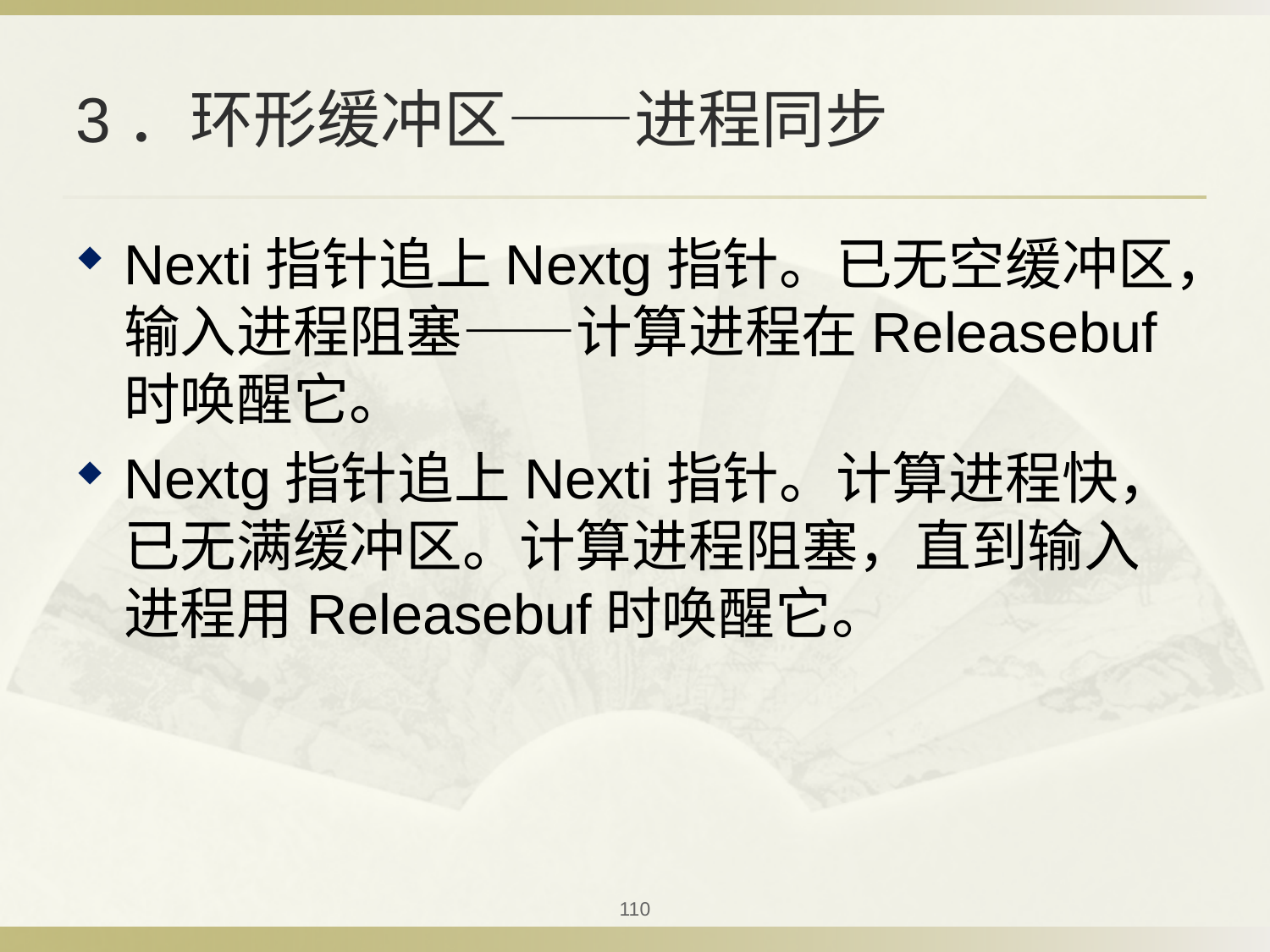

# 3．环形缓冲区——进程同步
Nexti指针追上Nextg指针。已无空缓冲区，输入进程阻塞——计算进程在Releasebuf时唤醒它。
Nextg指针追上Nexti指针。计算进程快，已无满缓冲区。计算进程阻塞，直到输入进程用Releasebuf时唤醒它。
110